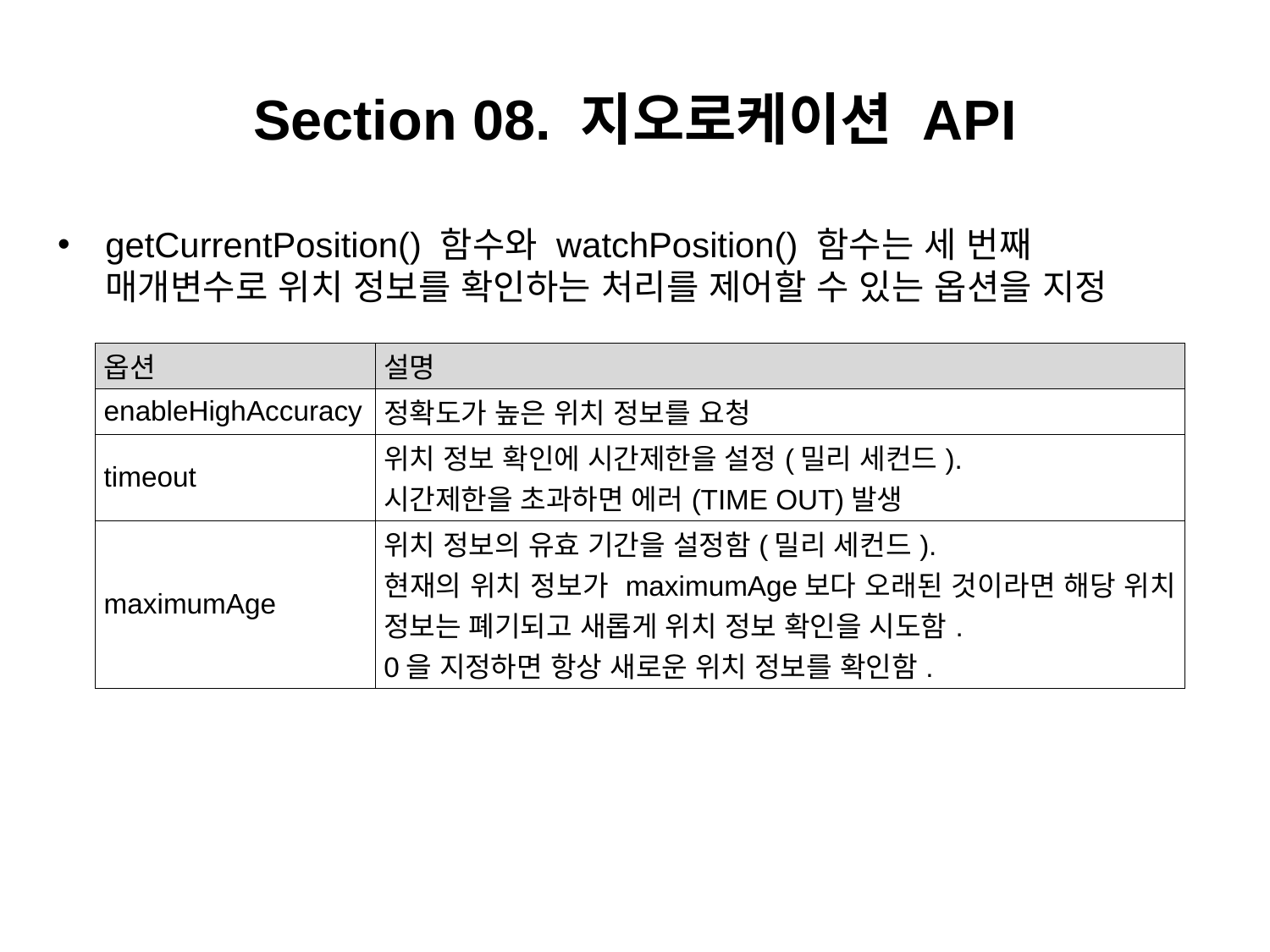

# Section 08. 지오로케이션 API
getCurrentPosition() 함수와 watchPosition() 함수는 세 번째 매개변수로 위치 정보를 확인하는 처리를 제어할 수 있는 옵션을 지정

| 옵션 | 설명 |
| --- | --- |
| enableHighAccuracy | 정확도가 높은 위치 정보를 요청 |
| timeout | 위치 정보 확인에 시간제한을 설정(밀리 세컨드). 시간제한을 초과하면 에러(TIME OUT)발생 |
| maximumAge | 위치 정보의 유효 기간을 설정함(밀리 세컨드). 현재의 위치 정보가 maximumAge보다 오래된 것이라면 해당 위치 정보는 폐기되고 새롭게 위치 정보 확인을 시도함. 0을 지정하면 항상 새로운 위치 정보를 확인함. |